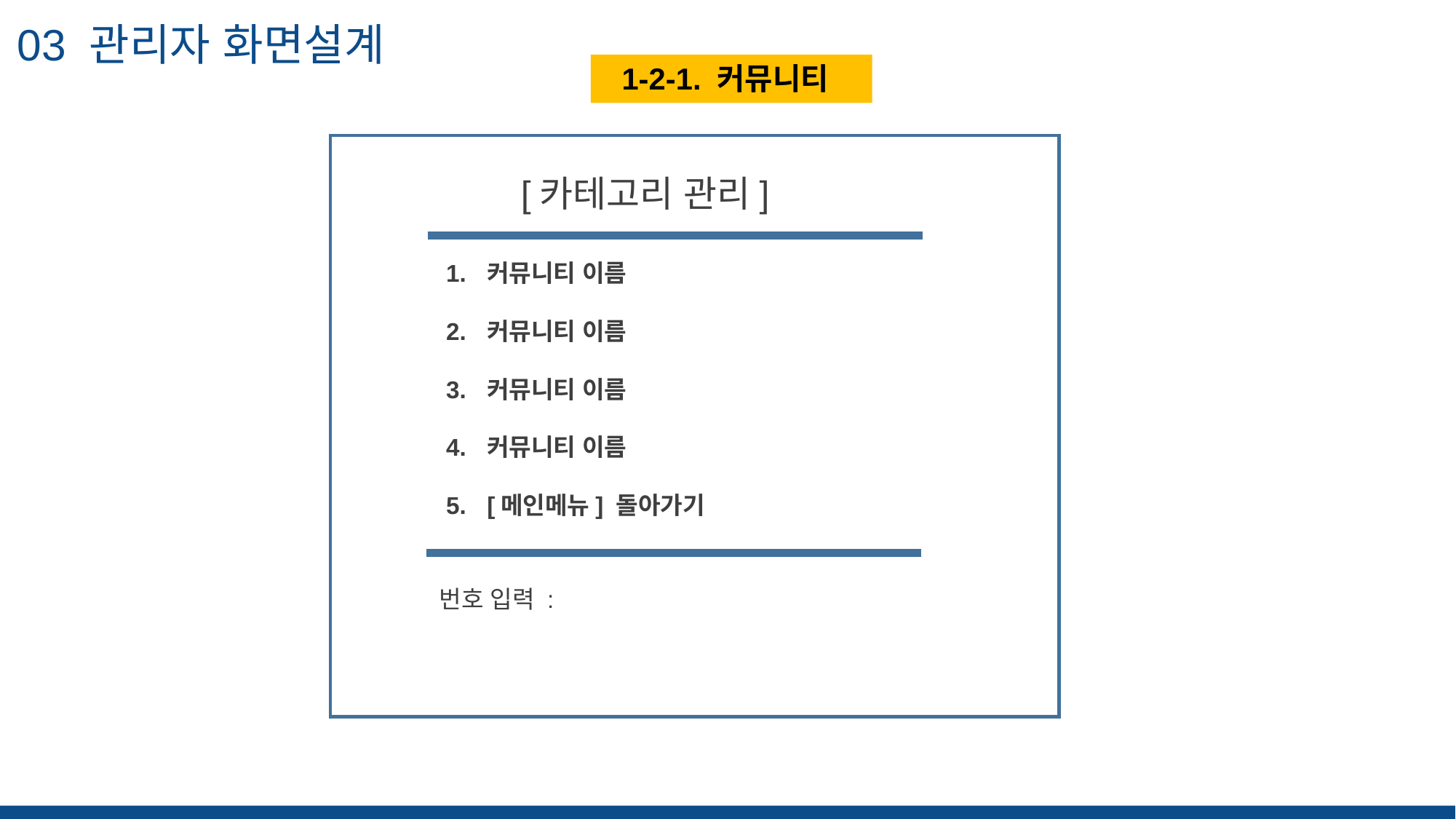

03 관리자 화면설계
1-2-1. 커뮤니티

“ 해당 슬라이드의 핵심 을 적어주세요 ”

[카테고리 관리]
커뮤니티 이름

커뮤니티 이름

커뮤니티 이름

커뮤니티 이름

[메인메뉴] 돌아가기
번호 입력 :